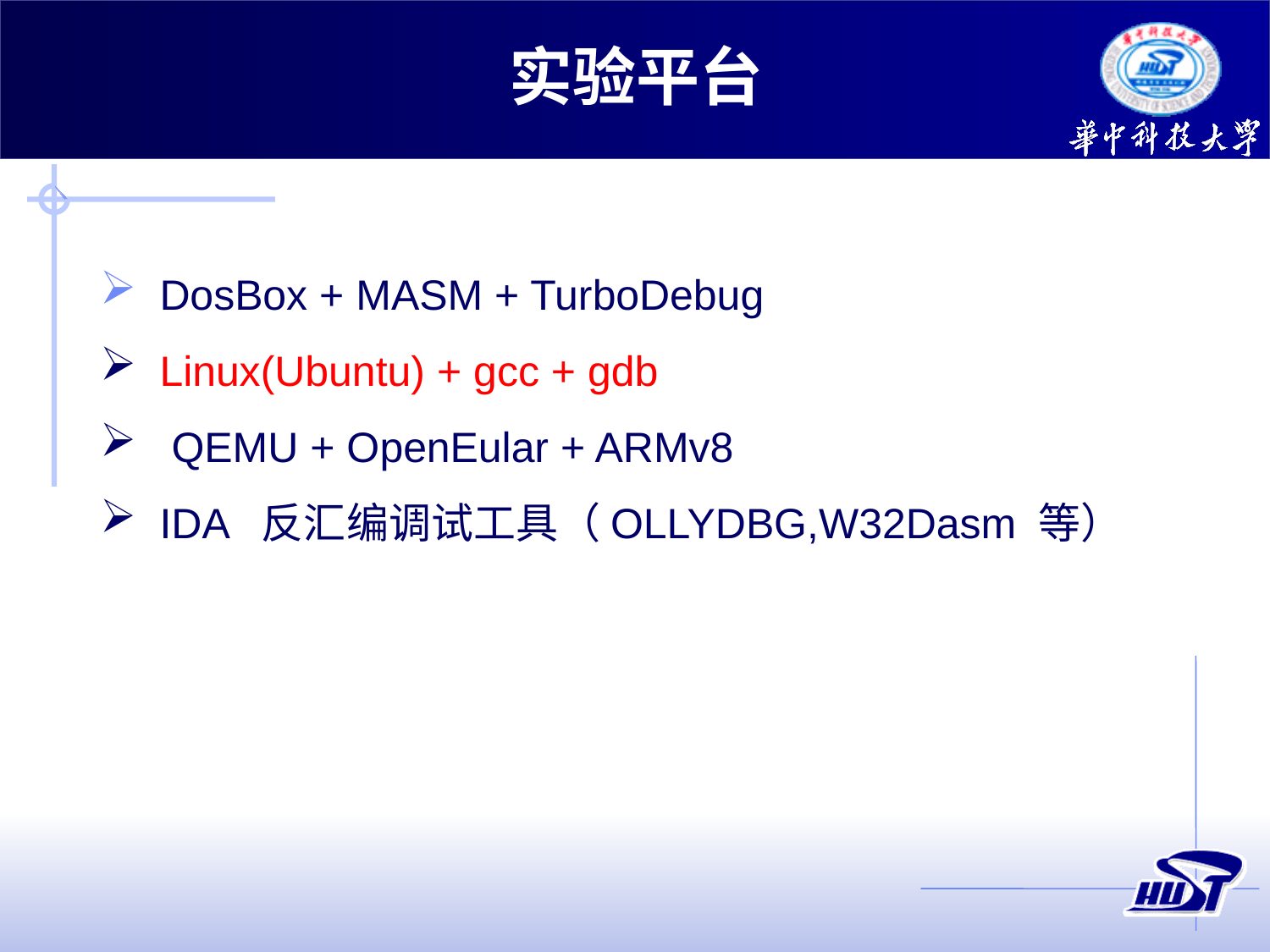

实验平台
 DosBox + MASM + TurboDebug
 Linux(Ubuntu) + gcc + gdb
  QEMU + OpenEular + ARMv8
 IDA  反汇编调试工具（OLLYDBG,W32Dasm 等）